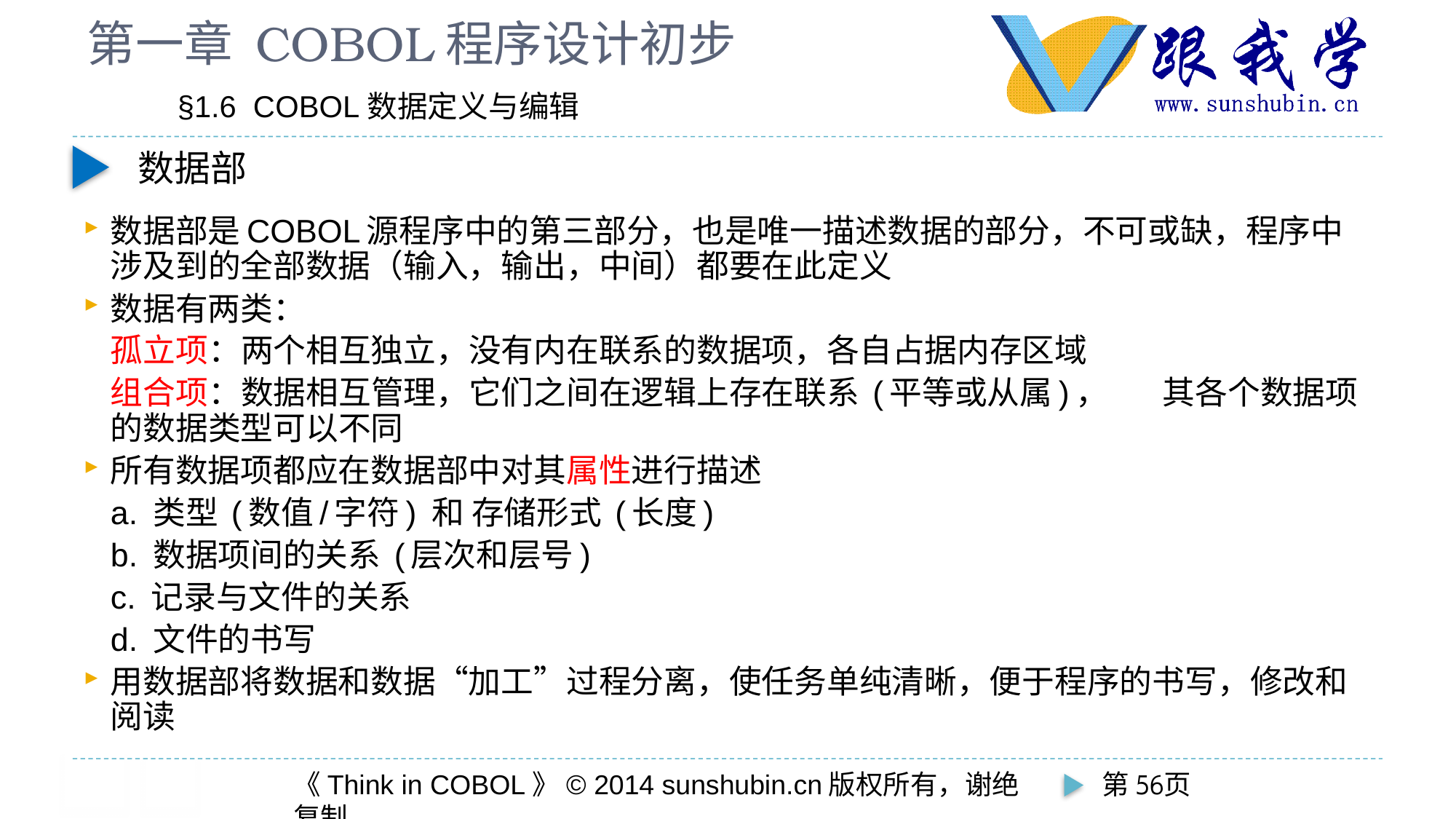

# 第一章 COBOL程序设计初步
 §1.6  COBOL数据定义与编辑
数据部
数据部是COBOL源程序中的第三部分，也是唯一描述数据的部分，不可或缺，程序中涉及到的全部数据（输入，输出，中间）都要在此定义
数据有两类：
	孤立项：两个相互独立，没有内在联系的数据项，各自占据内存区域
	组合项：数据相互管理，它们之间在逻辑上存在联系 (平等或从属)，	      其各个数据项的数据类型可以不同
所有数据项都应在数据部中对其属性进行描述
	a. 类型 (数值/字符) 和 存储形式 (长度)
	b. 数据项间的关系 (层次和层号)
	c. 记录与文件的关系
	d. 文件的书写
用数据部将数据和数据“加工”过程分离，使任务单纯清晰，便于程序的书写，修改和阅读